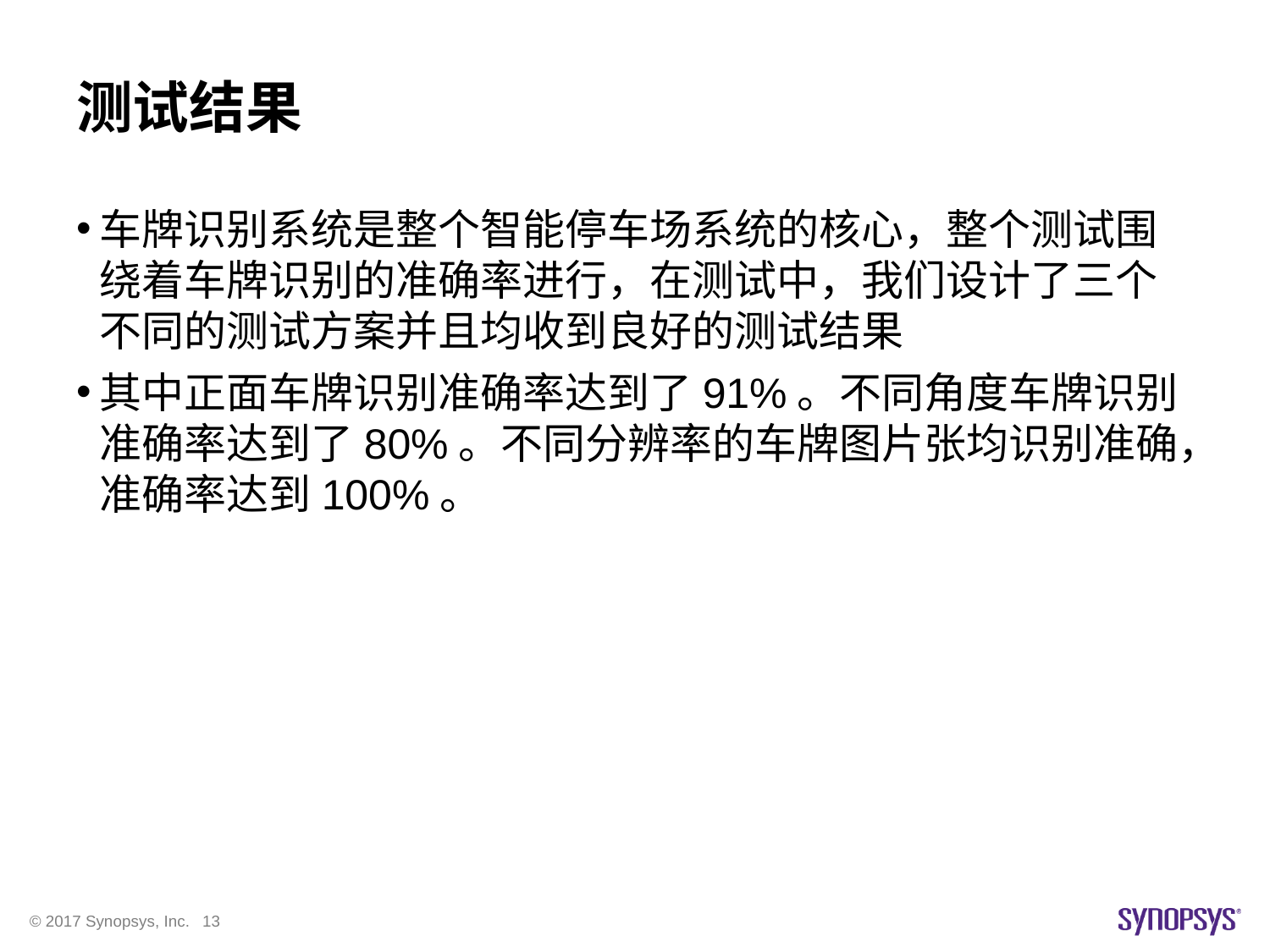

# 测试结果
车牌识别系统是整个智能停车场系统的核心，整个测试围绕着车牌识别的准确率进行，在测试中，我们设计了三个不同的测试方案并且均收到良好的测试结果
其中正面车牌识别准确率达到了91%。不同角度车牌识别准确率达到了80%。不同分辨率的车牌图片张均识别准确，准确率达到100%。